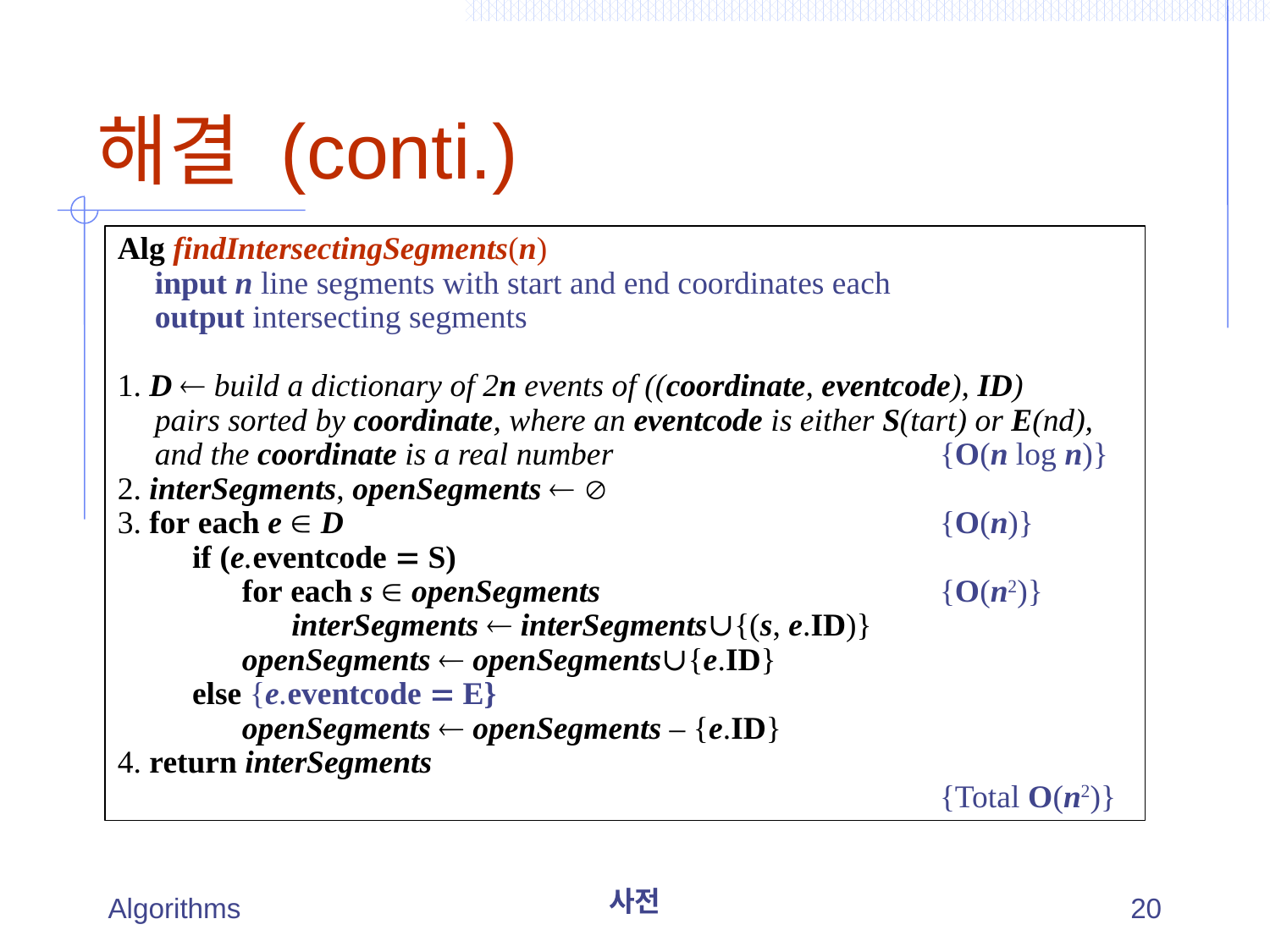

# 해결 (conti.)
Alg findIntersectingSegments(n)
	input n line segments with start and end coordinates each
	output intersecting segments

1. D ← build a dictionary of 2n events of ((coordinate, eventcode), ID) 	pairs sorted by coordinate, where an eventcode is either S(tart) or E(nd), 	and the coordinate is a real number							{O(n log n)}
2. interSegments, openSegments ← ∅
3. for each e ∈ D												{O(n)}
		if (e.eventcode = S)
			for each s ∈ openSegments							{O(n2)}
				interSegments ← interSegments∪{(s, e.ID)}
			openSegments ← openSegments∪{e.ID}
		else {e.eventcode = E}
			openSegments ← openSegments – {e.ID}
4. return interSegments
																	{Total O(n2)}
Algorithms
사전
20